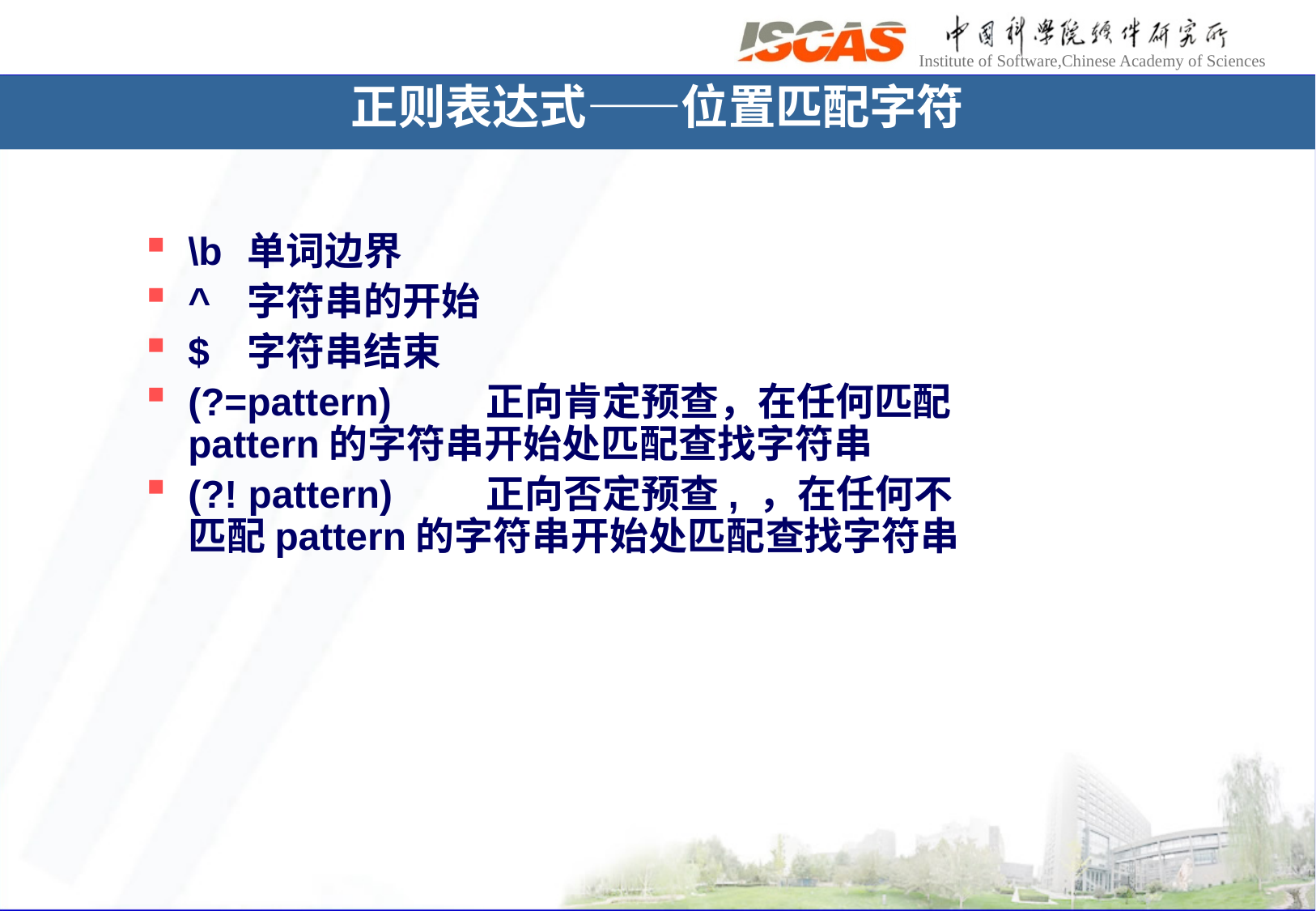

正则表达式——位置匹配字符
\b  	单词边界
^  	字符串的开始
$ 	字符串结束
(?=pattern)		正向肯定预查，在任何匹配pattern的字符串开始处匹配查找字符串
(?! pattern)		正向否定预查, ，在任何不匹配pattern的字符串开始处匹配查找字符串